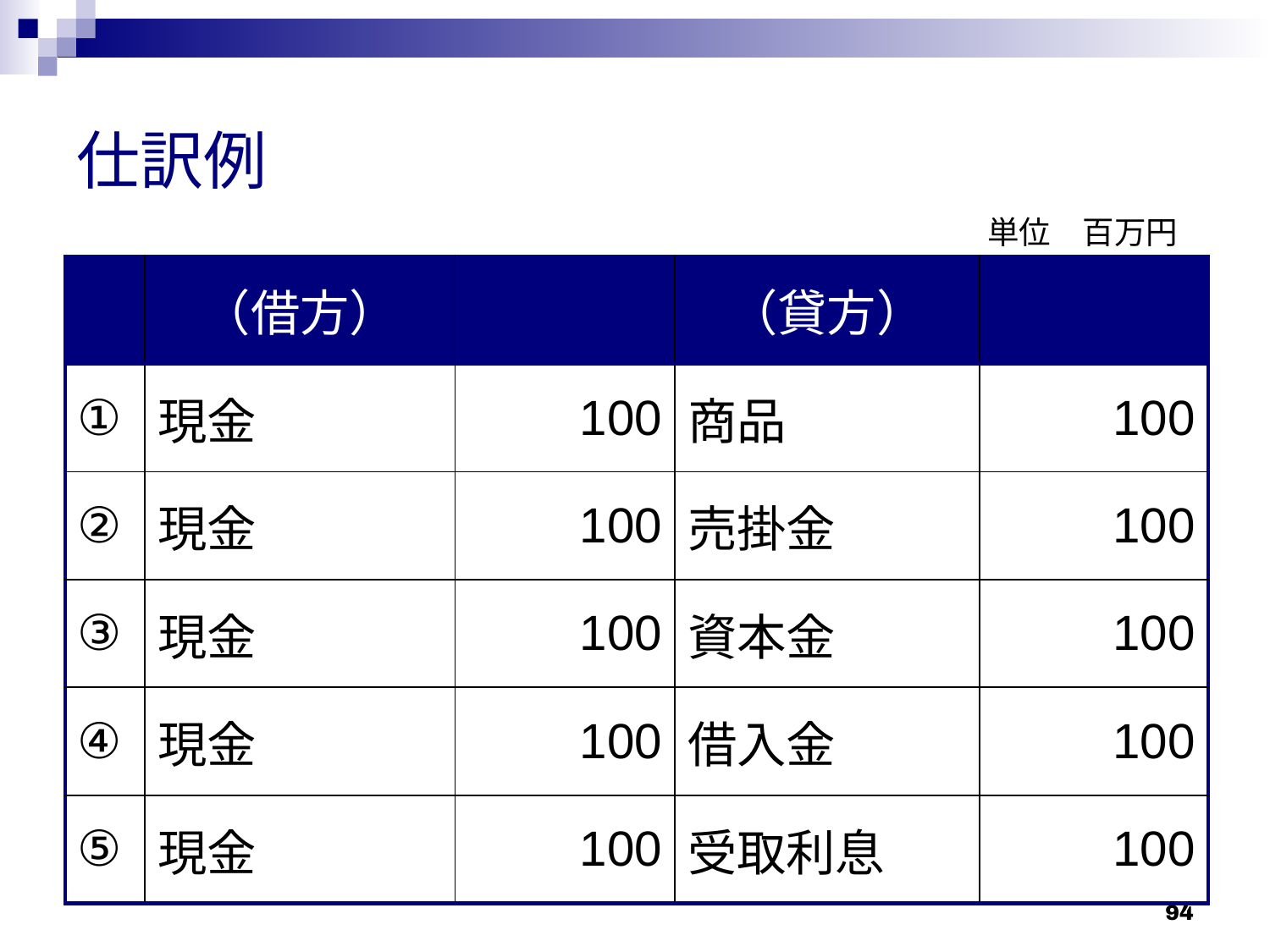

# 仕訳例
単位　百万円
|  | （借方） |  | （貸方） |  |
| --- | --- | --- | --- | --- |
| ① | 現金 | 100 | 商品 | 100 |
| ② | 現金 | 100 | 売掛金 | 100 |
| ③ | 現金 | 100 | 資本金 | 100 |
| ④ | 現金 | 100 | 借入金 | 100 |
| ⑤ | 現金 | 100 | 受取利息 | 100 |
94